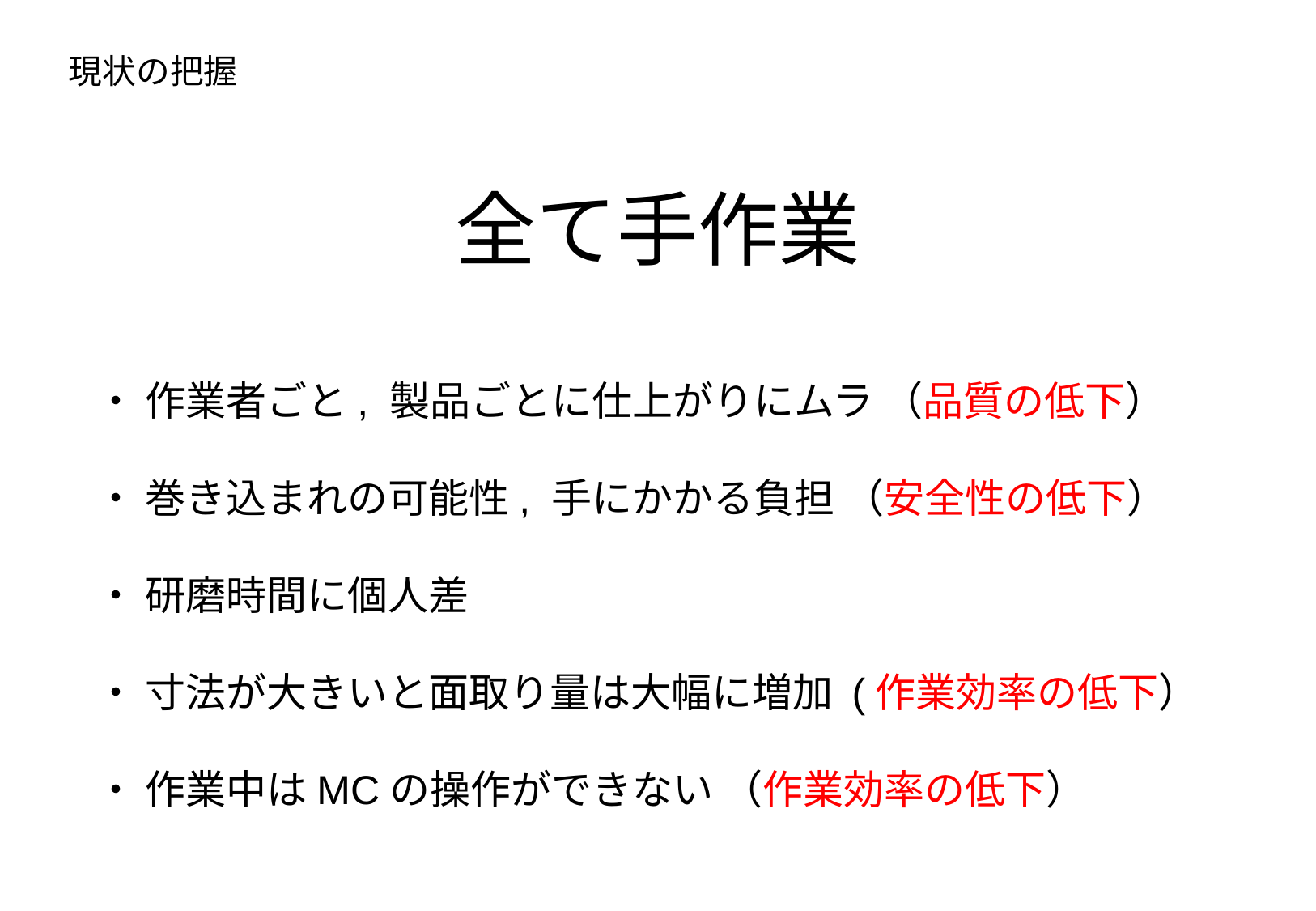

現状の把握
全て手作業
・ 作業者ごと, 製品ごとに仕上がりにムラ （品質の低下）
・ 巻き込まれの可能性, 手にかかる負担 （安全性の低下）
・ 研磨時間に個人差
・ 寸法が大きいと面取り量は大幅に増加 (作業効率の低下）
・ 作業中はMCの操作ができない （作業効率の低下）